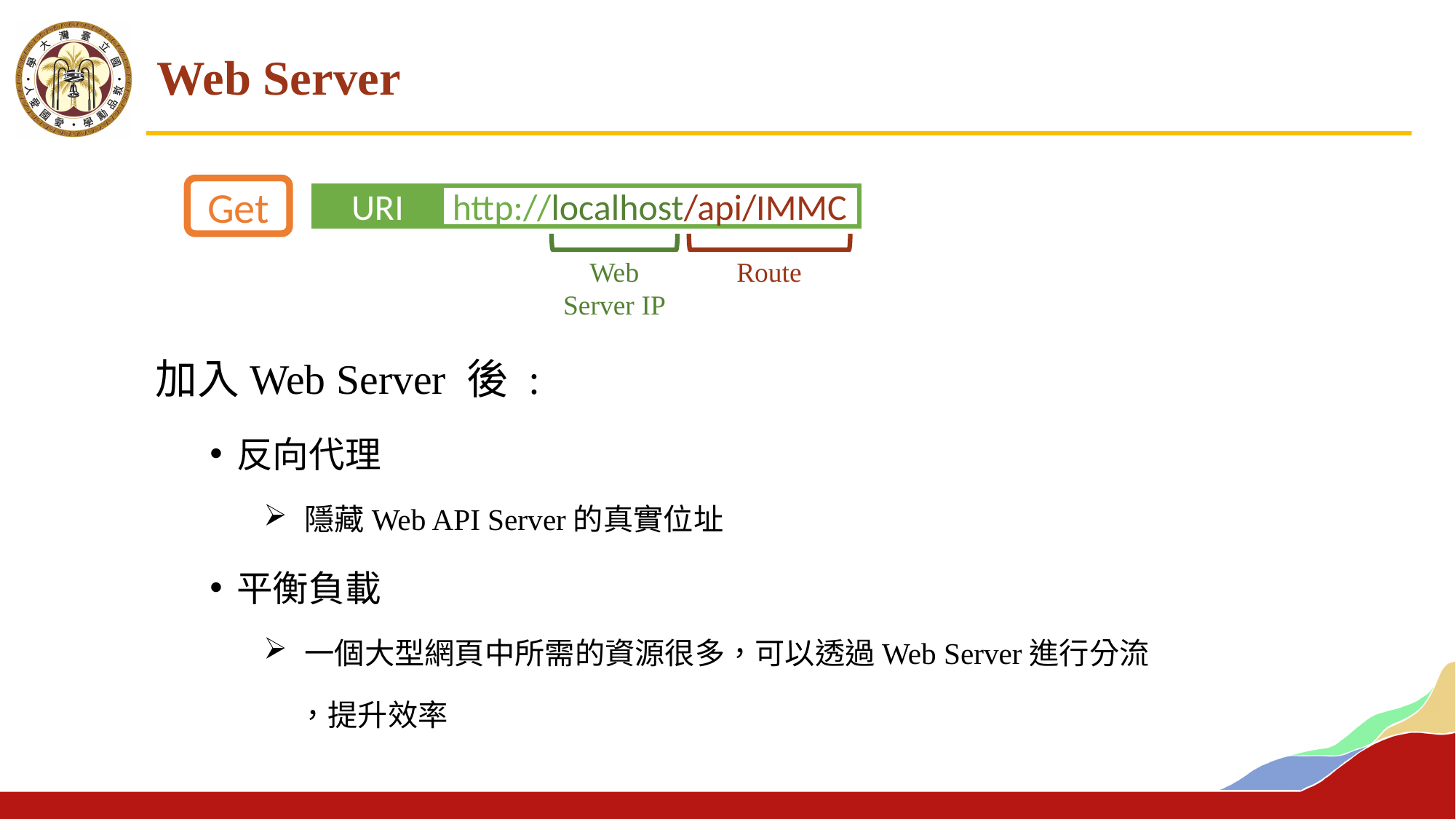

# Web Server

加入Web Server 後 :
反向代理
 隱藏Web API Server的真實位址
平衡負載
 一個大型網頁中所需的資源很多，可以透過Web Server進行分流
    ，提升效率

Get

URI
http://localhost/api/IMMC
Web Server IP
Route